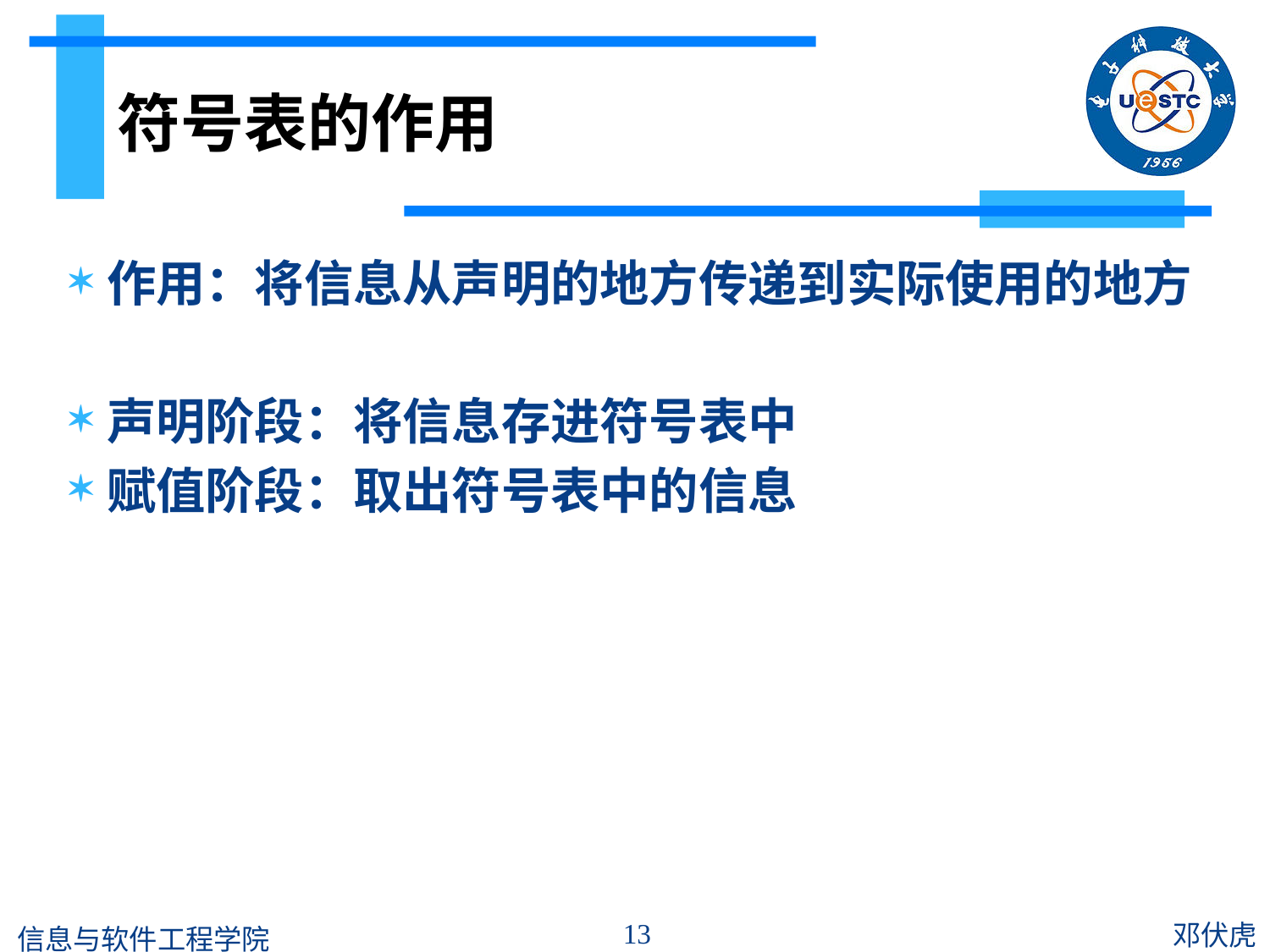

# 符号表的作用
作用：将信息从声明的地方传递到实际使用的地方

声明阶段：将信息存进符号表中
赋值阶段：取出符号表中的信息
13
邓伏虎
信息与软件工程学院